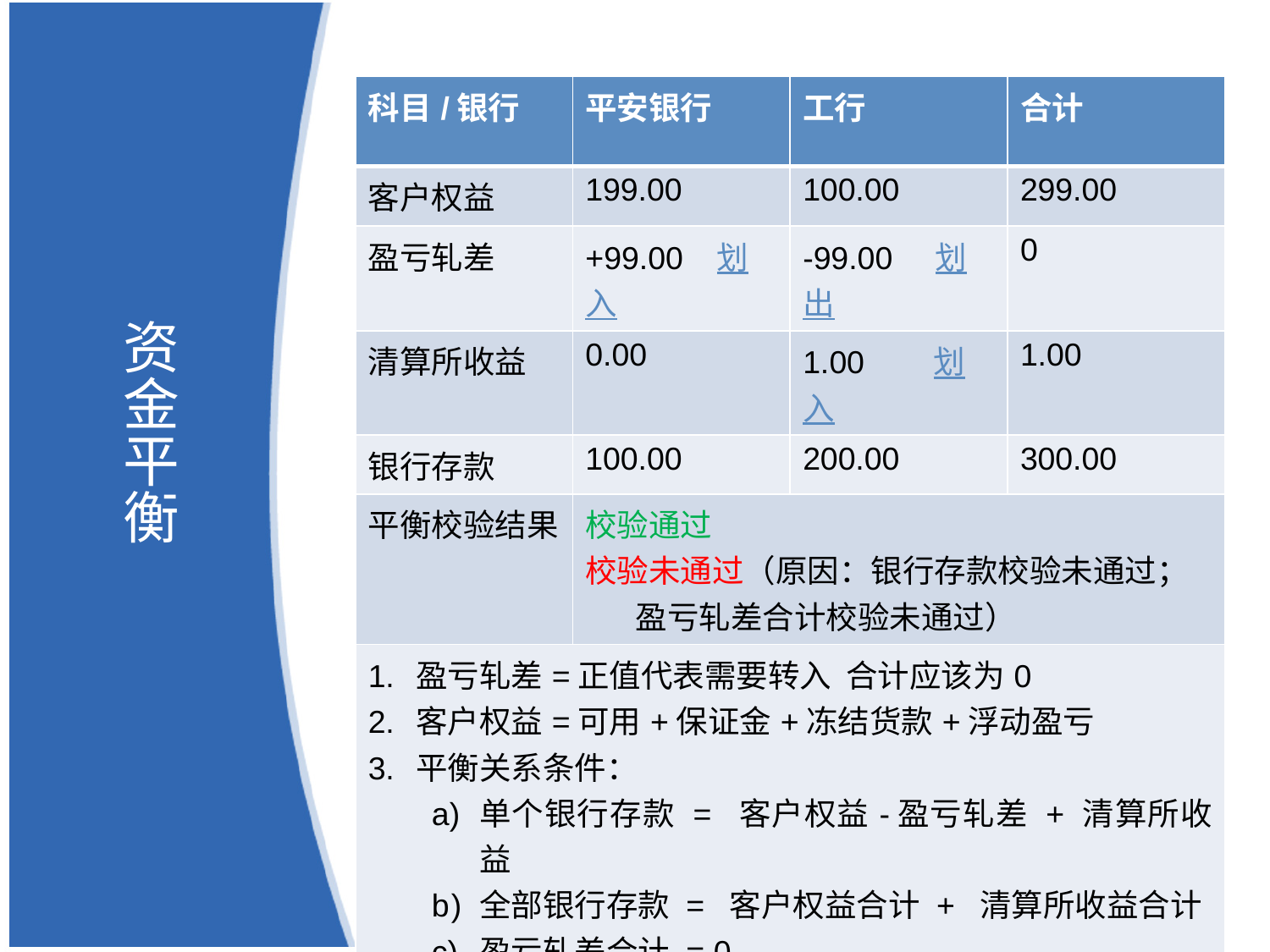

# 资金平衡
| 科目/银行 | 平安银行 | 工行 | 合计 |
| --- | --- | --- | --- |
| 客户权益 | 199.00 | 100.00 | 299.00 |
| 盈亏轧差 | +99.00 划入 | -99.00 划出 | 0 |
| 清算所收益 | 0.00 | 1.00 划入 | 1.00 |
| 银行存款 | 100.00 | 200.00 | 300.00 |
| 平衡校验结果 | 校验通过 校验未通过（原因：银行存款校验未通过； 盈亏轧差合计校验未通过） |  |  |
| 盈亏轧差=正值代表需要转入 合计应该为0 客户权益=可用+保证金+冻结货款+浮动盈亏 平衡关系条件： 单个银行存款 = 客户权益-盈亏轧差 + 清算所收益 全部银行存款 = 客户权益合计 + 清算所收益合计 盈亏轧差合计 = 0 |  |  |  |